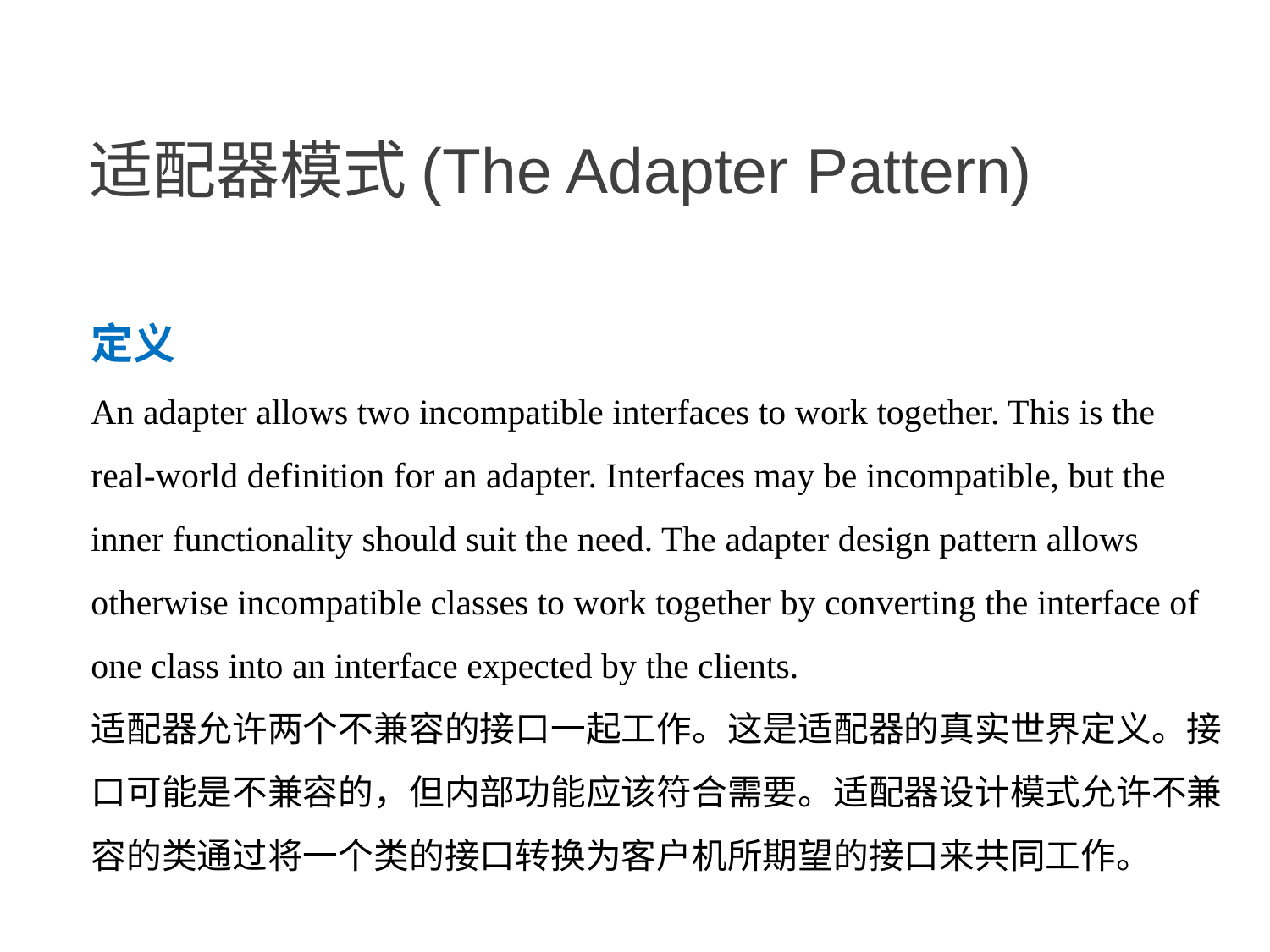

适配器模式(The Adapter Pattern)
定义
An adapter allows two incompatible interfaces to work together. This is the real-world definition for an adapter. Interfaces may be incompatible, but the inner functionality should suit the need. The adapter design pattern allows otherwise incompatible classes to work together by converting the interface of one class into an interface expected by the clients.
适配器允许两个不兼容的接口一起工作。这是适配器的真实世界定义。接口可能是不兼容的，但内部功能应该符合需要。适配器设计模式允许不兼容的类通过将一个类的接口转换为客户机所期望的接口来共同工作。